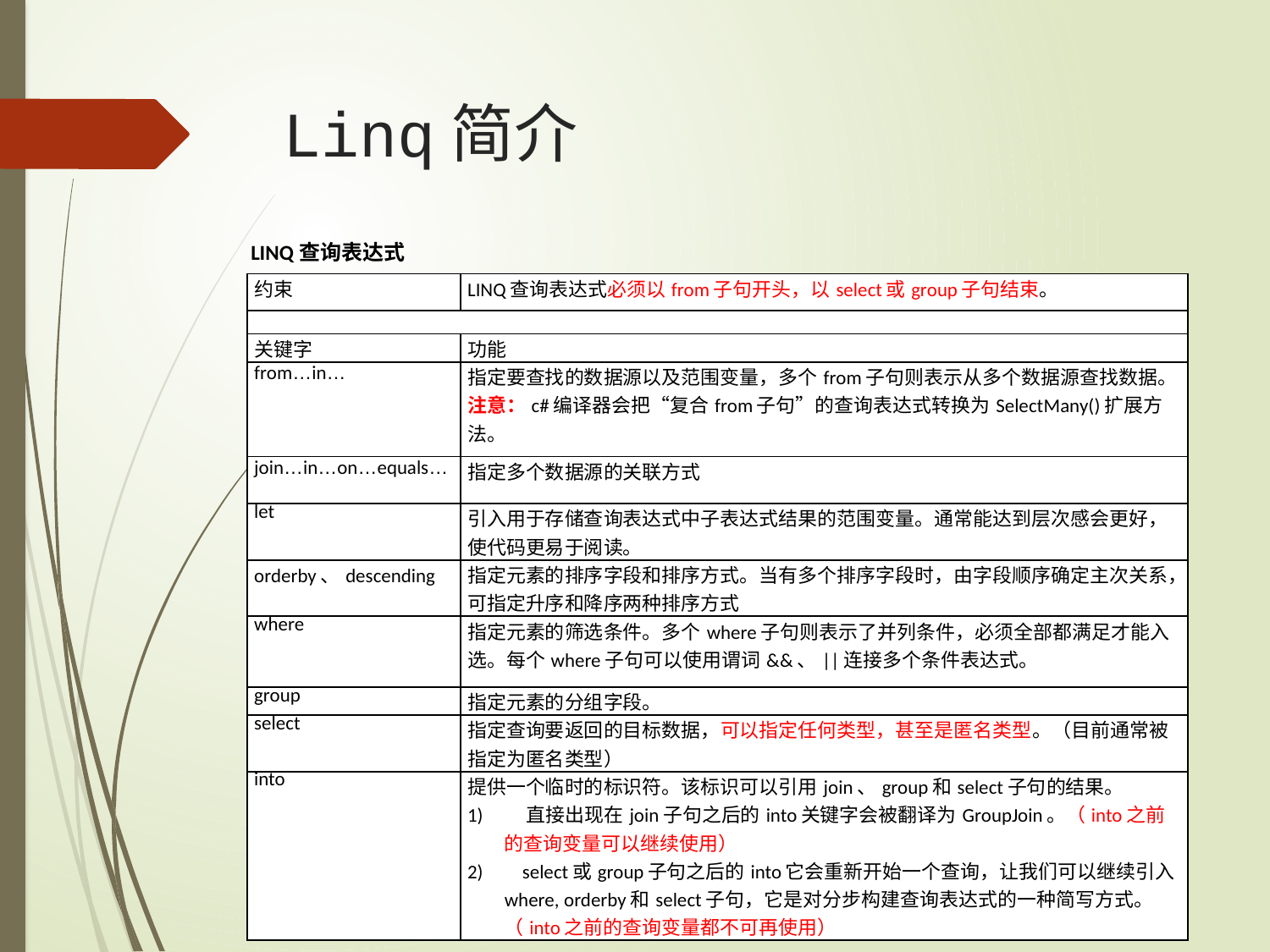

# Linq简介
LINQ查询表达式

| 约束 | LINQ查询表达式必须以from子句开头，以select或group子句结束。 |
| --- | --- |
|  |  |
| 关键字 | 功能 |
| from…in… | 指定要查找的数据源以及范围变量，多个from子句则表示从多个数据源查找数据。 注意：c#编译器会把“复合from子句”的查询表达式转换为SelectMany()扩展方法。 |
| join…in…on…equals… | 指定多个数据源的关联方式 |
| let | 引入用于存储查询表达式中子表达式结果的范围变量。通常能达到层次感会更好，使代码更易于阅读。 |
| orderby、descending | 指定元素的排序字段和排序方式。当有多个排序字段时，由字段顺序确定主次关系，可指定升序和降序两种排序方式 |
| where | 指定元素的筛选条件。多个where子句则表示了并列条件，必须全部都满足才能入选。每个where子句可以使用谓词&&、||连接多个条件表达式。 |
| group | 指定元素的分组字段。 |
| select | 指定查询要返回的目标数据，可以指定任何类型，甚至是匿名类型。（目前通常被指定为匿名类型） |
| into | 提供一个临时的标识符。该标识可以引用join、group和select子句的结果。 1)        直接出现在join子句之后的into关键字会被翻译为GroupJoin。（into之前的查询变量可以继续使用） 2)        select或group子句之后的into它会重新开始一个查询，让我们可以继续引入where, orderby和select子句，它是对分步构建查询表达式的一种简写方式。（into之前的查询变量都不可再使用） |